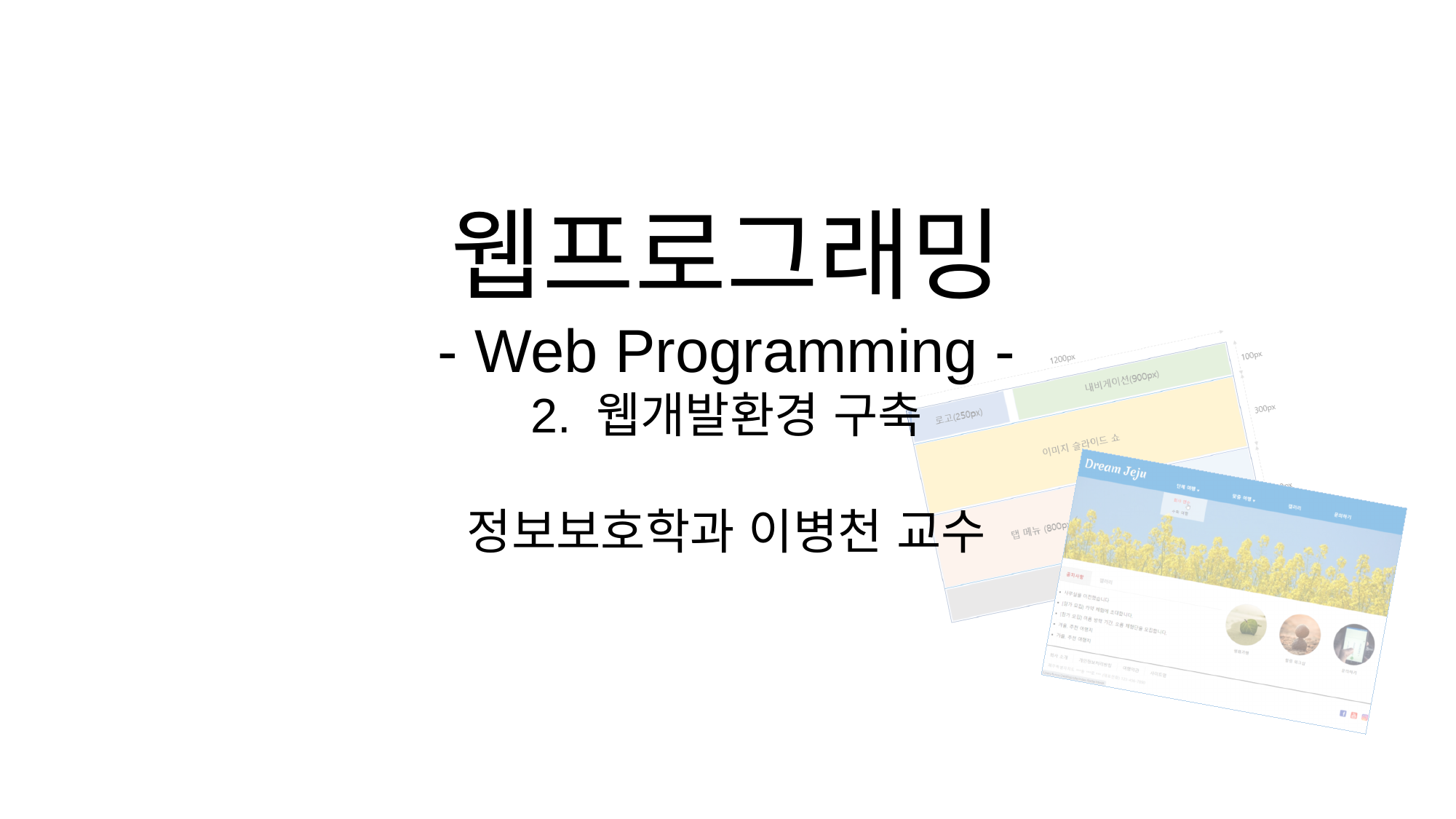

웹프로그래밍
- Web Programming -
2. 웹개발환경 구축

정보보호학과 이병천 교수